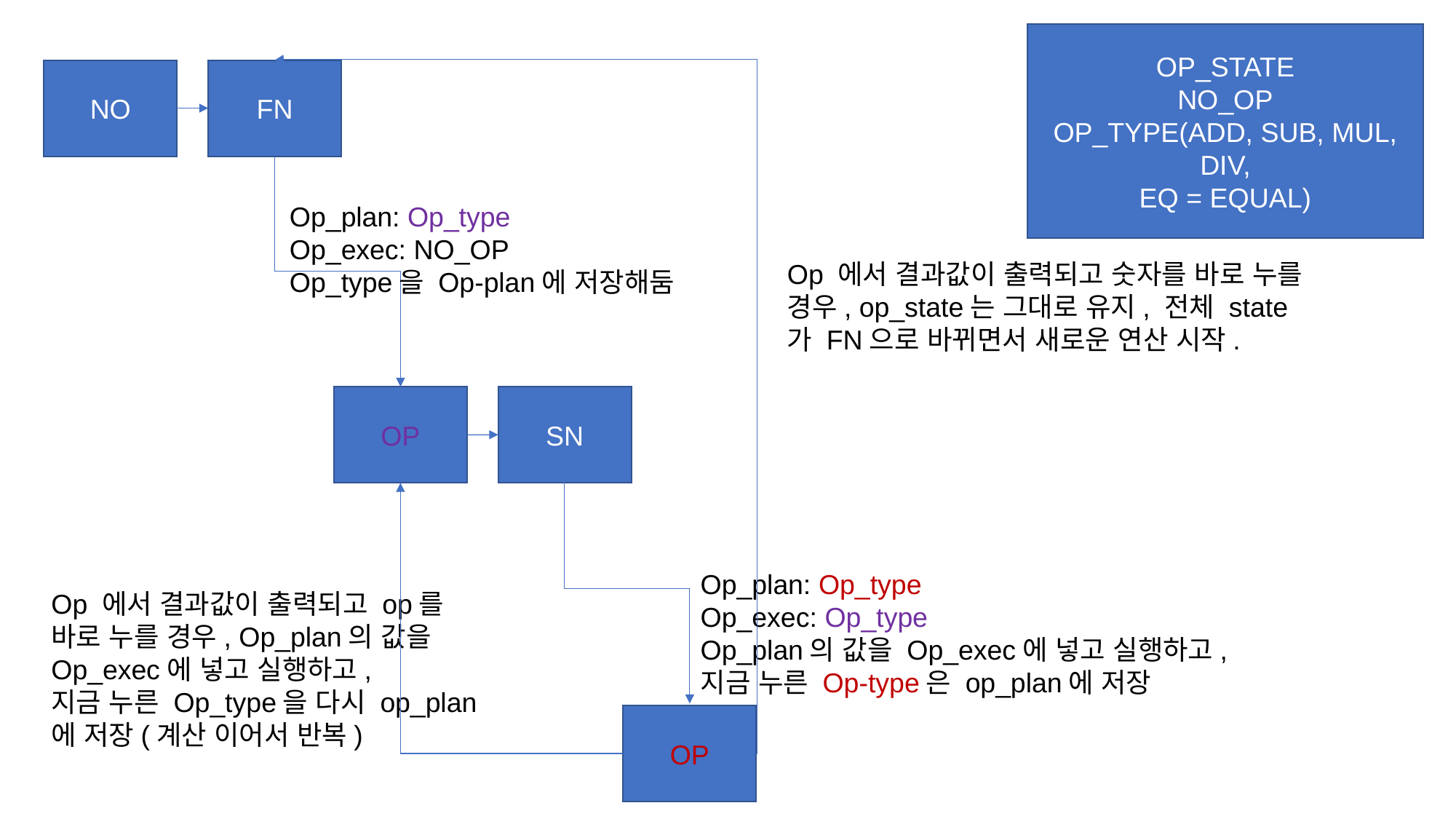

OP_STATE
NO_OP
OP_TYPE(ADD, SUB, MUL, DIV,
EQ = EQUAL)
NO
FN
Op_plan: Op_type
Op_exec: NO_OP
Op_type을 Op-plan에 저장해둠
Op 에서 결과값이 출력되고 숫자를 바로 누를 경우, op_state는 그대로 유지, 전체 state가 FN으로 바뀌면서 새로운 연산 시작.
SN
OP
Op_plan: Op_type
Op_exec: Op_type
Op_plan의 값을 Op_exec에 넣고 실행하고,
지금 누른 Op-type은 op_plan에 저장
Op 에서 결과값이 출력되고 op를 바로 누를 경우, Op_plan의 값을 Op_exec에 넣고 실행하고,
지금 누른 Op_type을 다시 op_plan에 저장(계산 이어서 반복)
OP